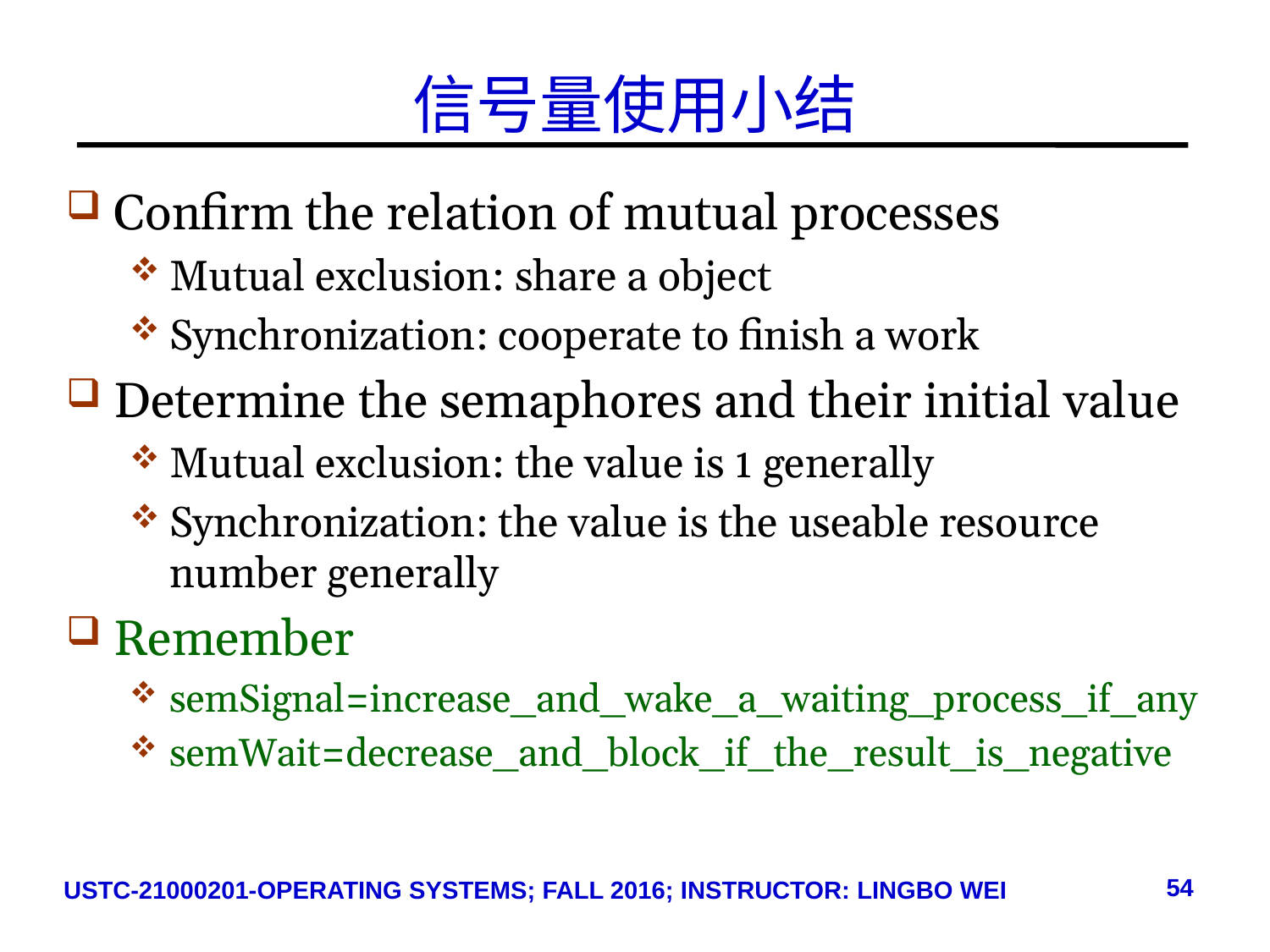

# 信号量使用小结
Confirm the relation of mutual processes
Mutual exclusion: share a object
Synchronization: cooperate to finish a work
Determine the semaphores and their initial value
Mutual exclusion: the value is 1 generally
Synchronization: the value is the useable resource number generally
Remember
semSignal=increase_and_wake_a_waiting_process_if_any
semWait=decrease_and_block_if_the_result_is_negative
54
USTC-21000201-OPERATING SYSTEMS; FALL 2016; INSTRUCTOR: LINGBO WEI